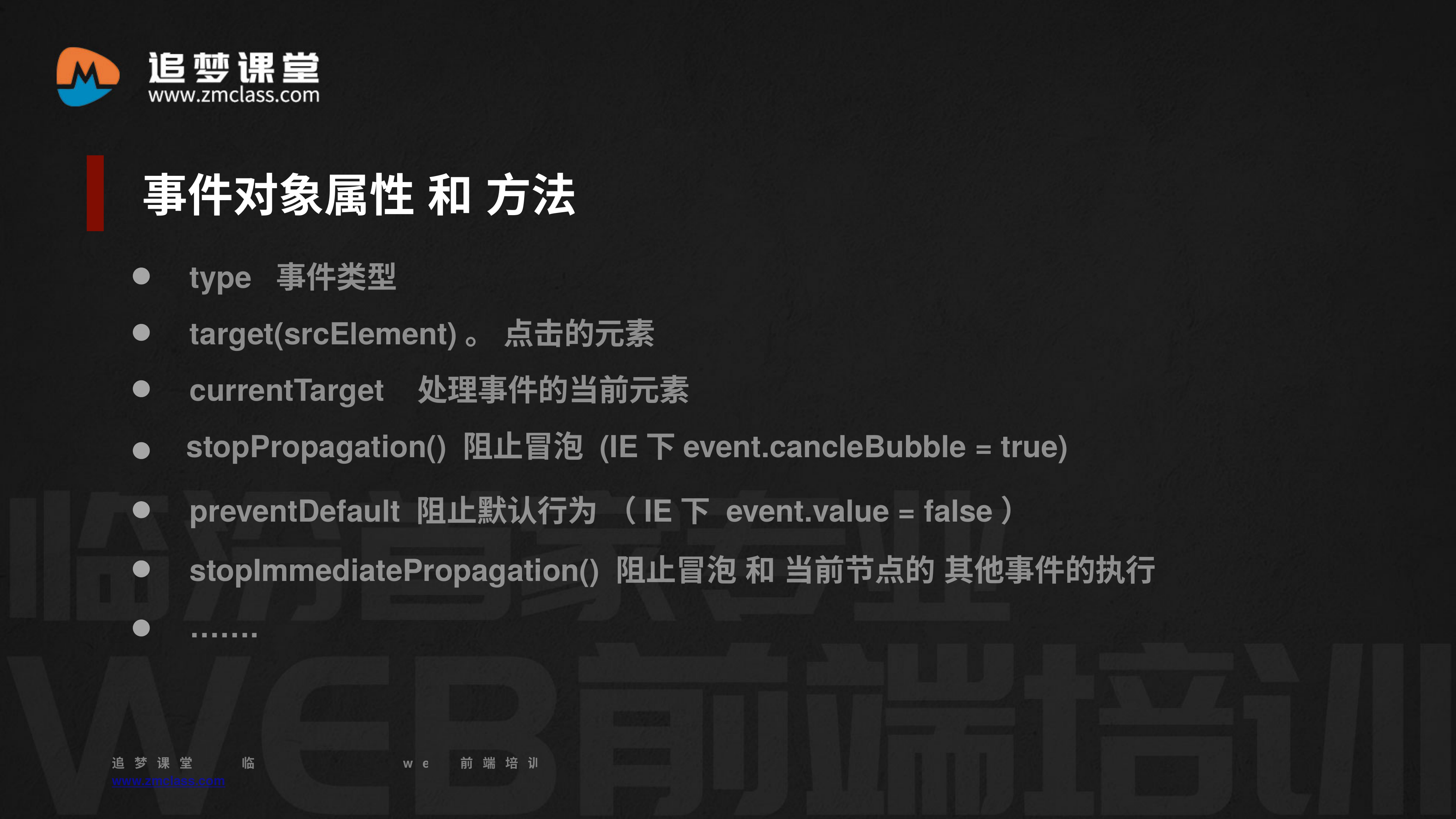

事件对象属性 和 方法
type  事件类型

target(srcElement)。 点击的元素

currentTarget   处理事件的当前元素

 stopPropagation() 阻止冒泡 (IE下event.cancleBubble = true)

preventDefault 阻止默认行为 （IE下 event.value = false）

stopImmediatePropagation() 阻止冒泡 和 当前节点的 其他事件的执行

…….

追梦课堂   临汾首家专业的web前端培训机构                                                          www.zmclass.com
13